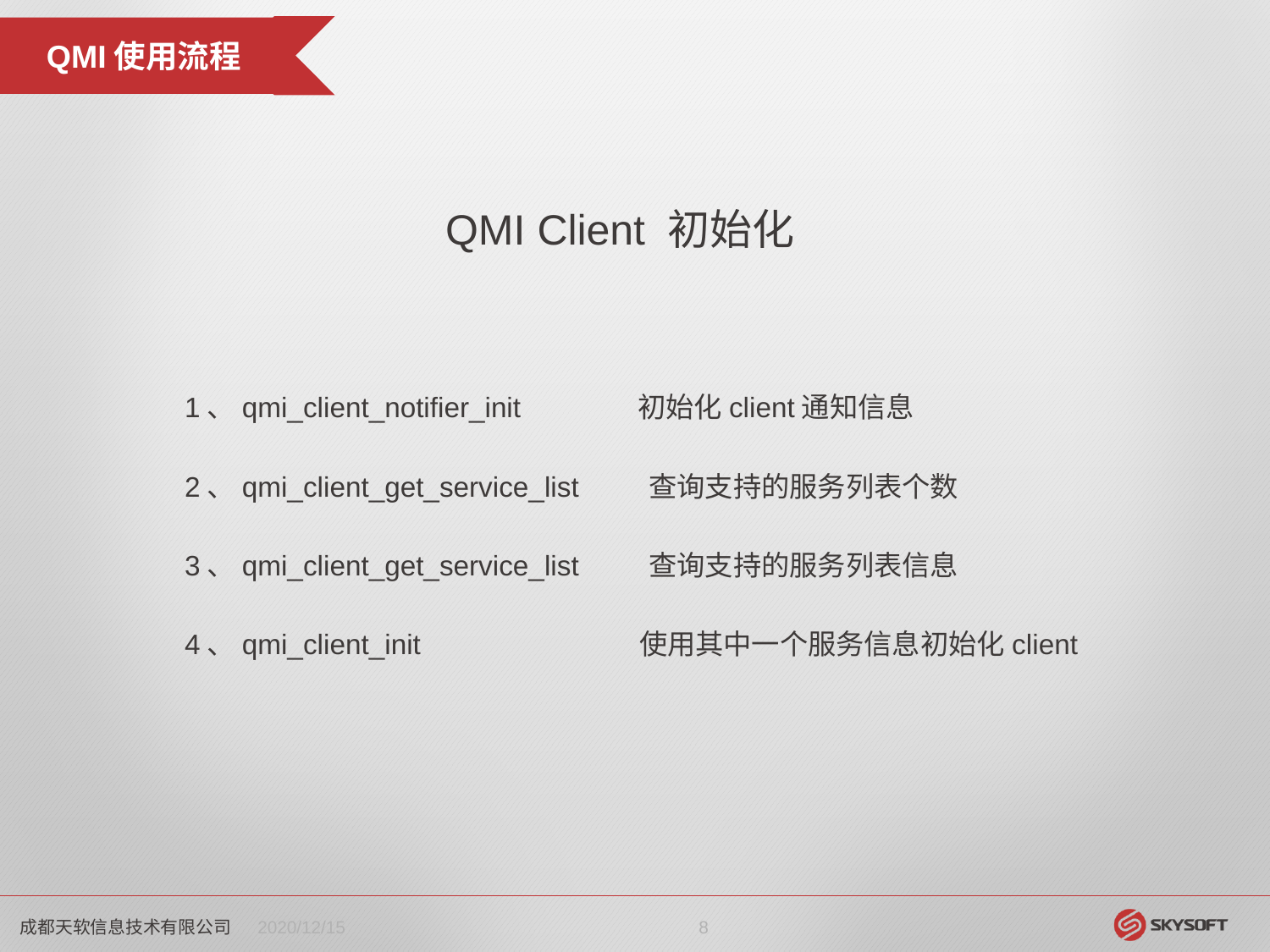

QMI使用流程

QMI Client 初始化

	1、qmi_client_notifier_init              初始化client通知信息

	2、qmi_client_get_service_list        查询支持的服务列表个数

	3、qmi_client_get_service_list        查询支持的服务列表信息

	4、qmi_client_init                           使用其中一个服务信息初始化client

成都天软信息技术有限公司
2020/12/15
8